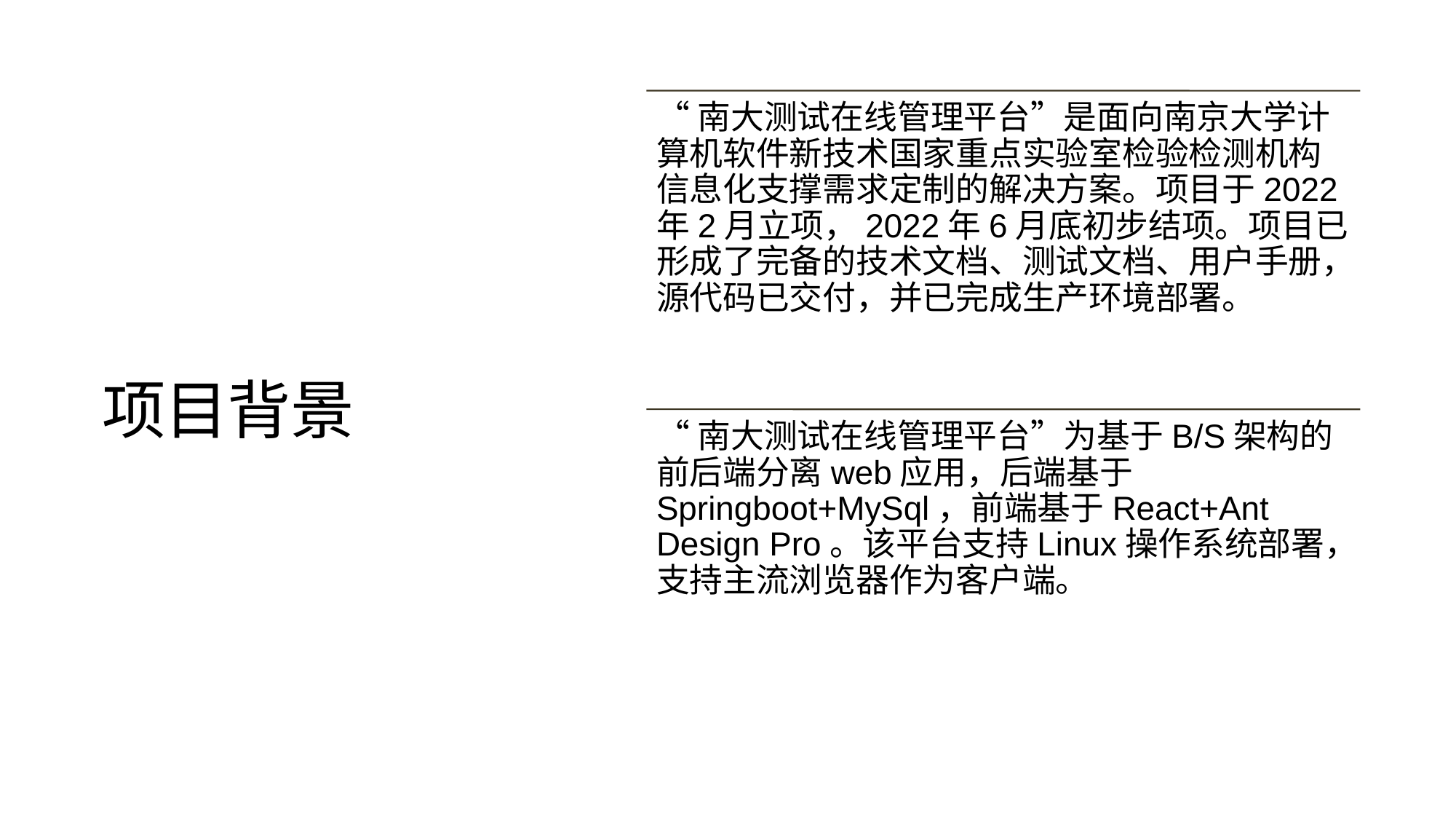

“南大测试在线管理平台”是面向南京大学计算机软件新技术国家重点实验室检验检测机构信息化支撑需求定制的解决方案。项目于2022年2月立项，2022年6月底初步结项。项目已形成了完备的技术文档、测试文档、用户手册，源代码已交付，并已完成生产环境部署。
“南大测试在线管理平台”为基于B/S架构的前后端分离web应用，后端基于Springboot+MySql，前端基于React+Ant Design Pro。该平台支持Linux操作系统部署，支持主流浏览器作为客户端。
# 项目背景